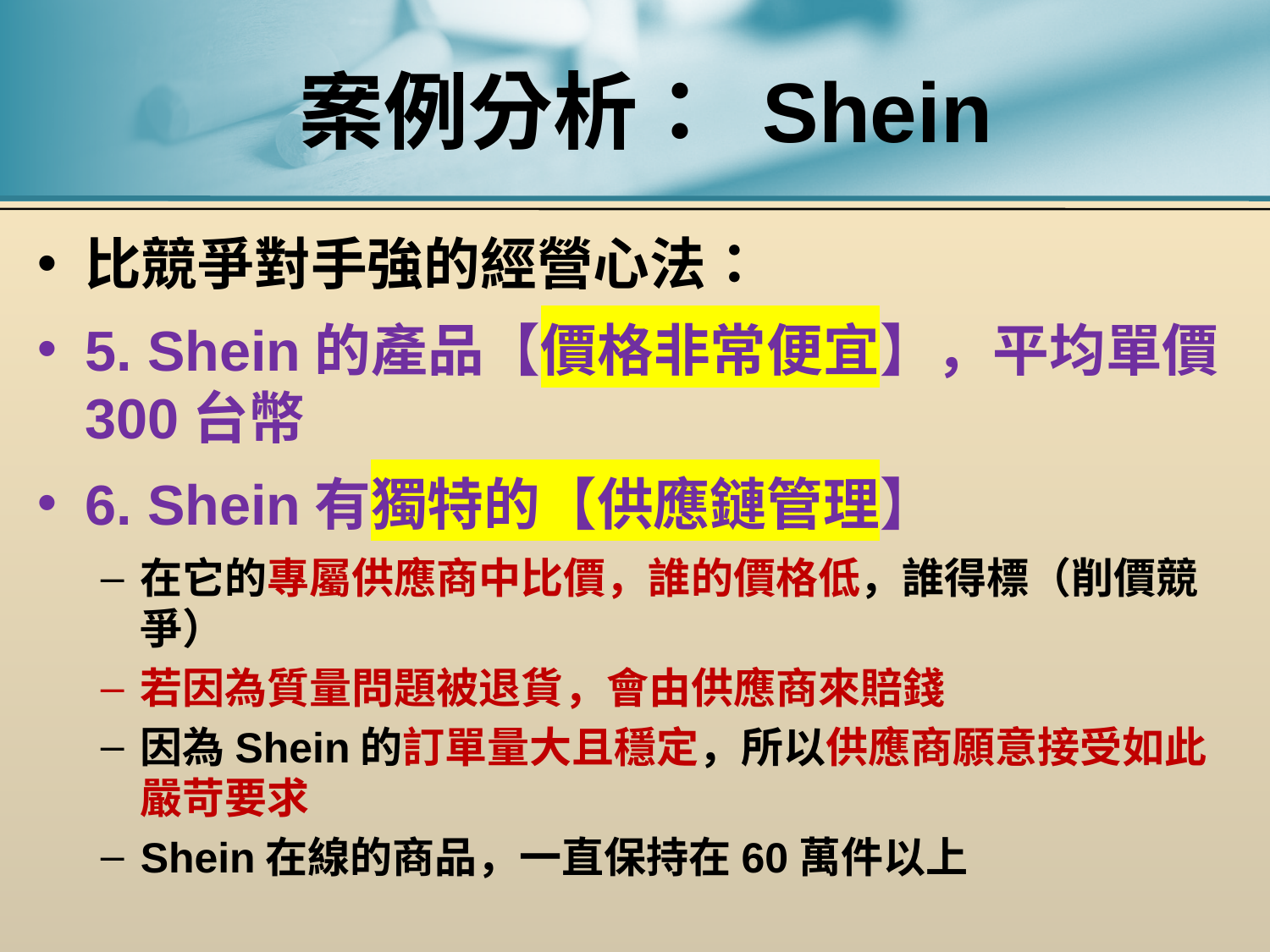

# 案例分析： Shein
比競爭對手強的經營心法：
5. Shein的產品【價格非常便宜】，平均單價300台幣
6. Shein有獨特的【供應鏈管理】
在它的專屬供應商中比價，誰的價格低，誰得標（削價競爭）
若因為質量問題被退貨，會由供應商來賠錢
因為Shein的訂單量大且穩定，所以供應商願意接受如此嚴苛要求
Shein在線的商品，一直保持在60萬件以上